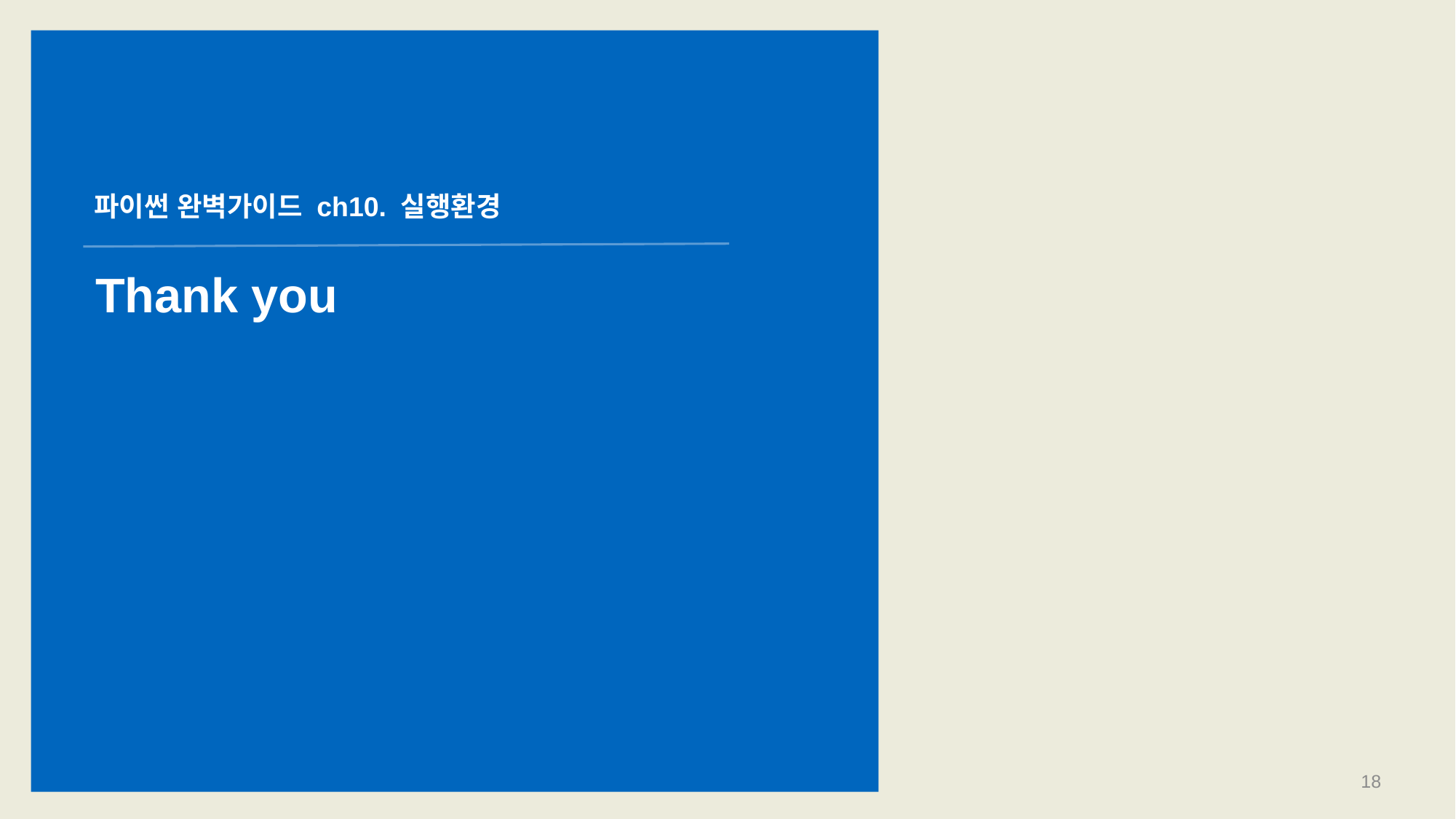

# 파이썬 완벽가이드 ch10. 실행환경
Thank you
18